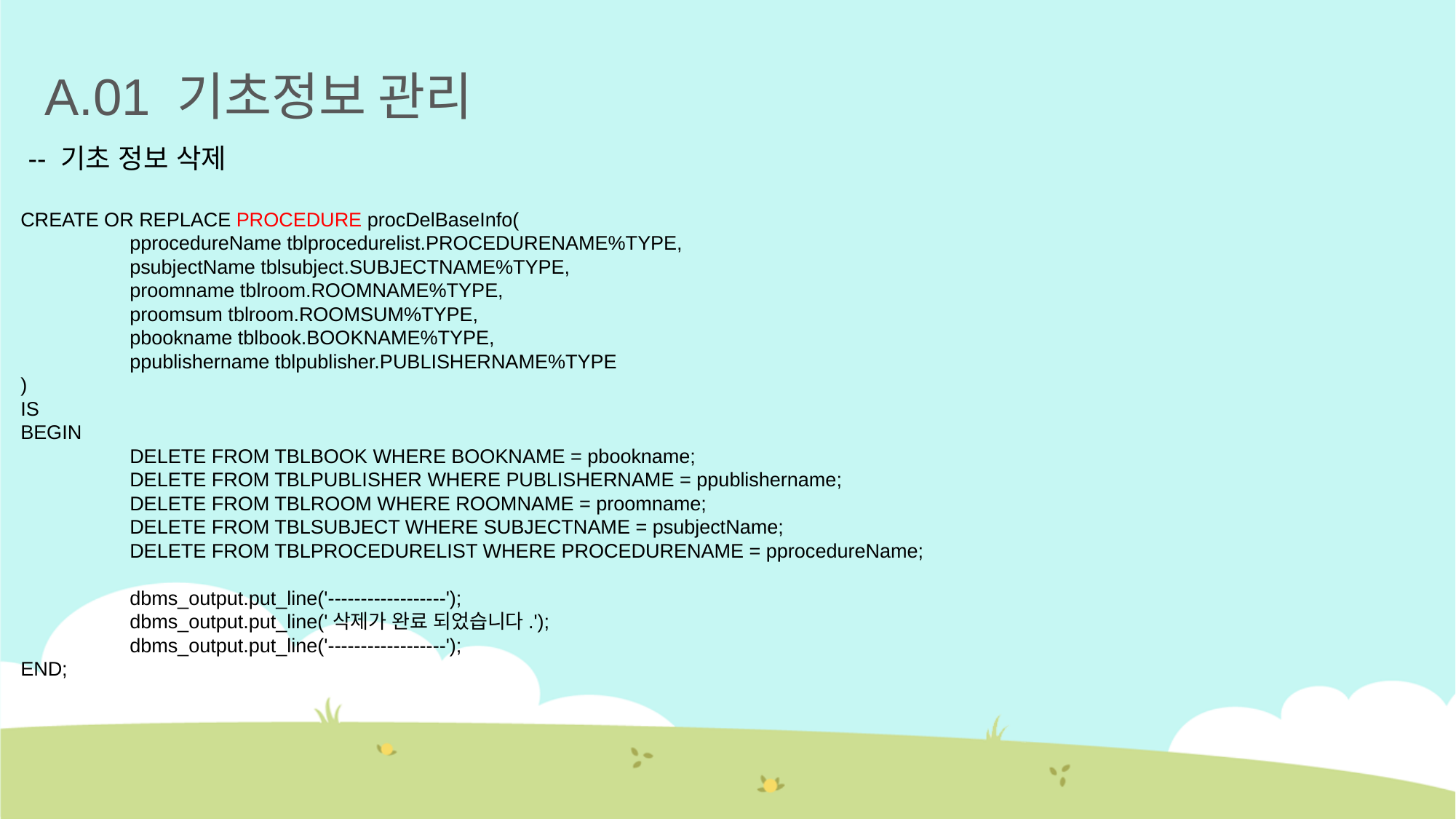

A.01 기초정보 관리
 -- 기초 정보 삭제

CREATE OR REPLACE PROCEDURE procDelBaseInfo(
	pprocedureName tblprocedurelist.PROCEDURENAME%TYPE,
	psubjectName tblsubject.SUBJECTNAME%TYPE,
	proomname tblroom.ROOMNAME%TYPE,
	proomsum tblroom.ROOMSUM%TYPE,
	pbookname tblbook.BOOKNAME%TYPE,
	ppublishername tblpublisher.PUBLISHERNAME%TYPE
)
IS
BEGIN
	DELETE FROM TBLBOOK WHERE BOOKNAME = pbookname;
	DELETE FROM TBLPUBLISHER WHERE PUBLISHERNAME = ppublishername;
	DELETE FROM TBLROOM WHERE ROOMNAME = proomname;
	DELETE FROM TBLSUBJECT WHERE SUBJECTNAME = psubjectName;
	DELETE FROM TBLPROCEDURELIST WHERE PROCEDURENAME = pprocedureName;

	dbms_output.put_line('------------------');
	dbms_output.put_line('삭제가 완료 되었습니다.');
	dbms_output.put_line('------------------');
END;